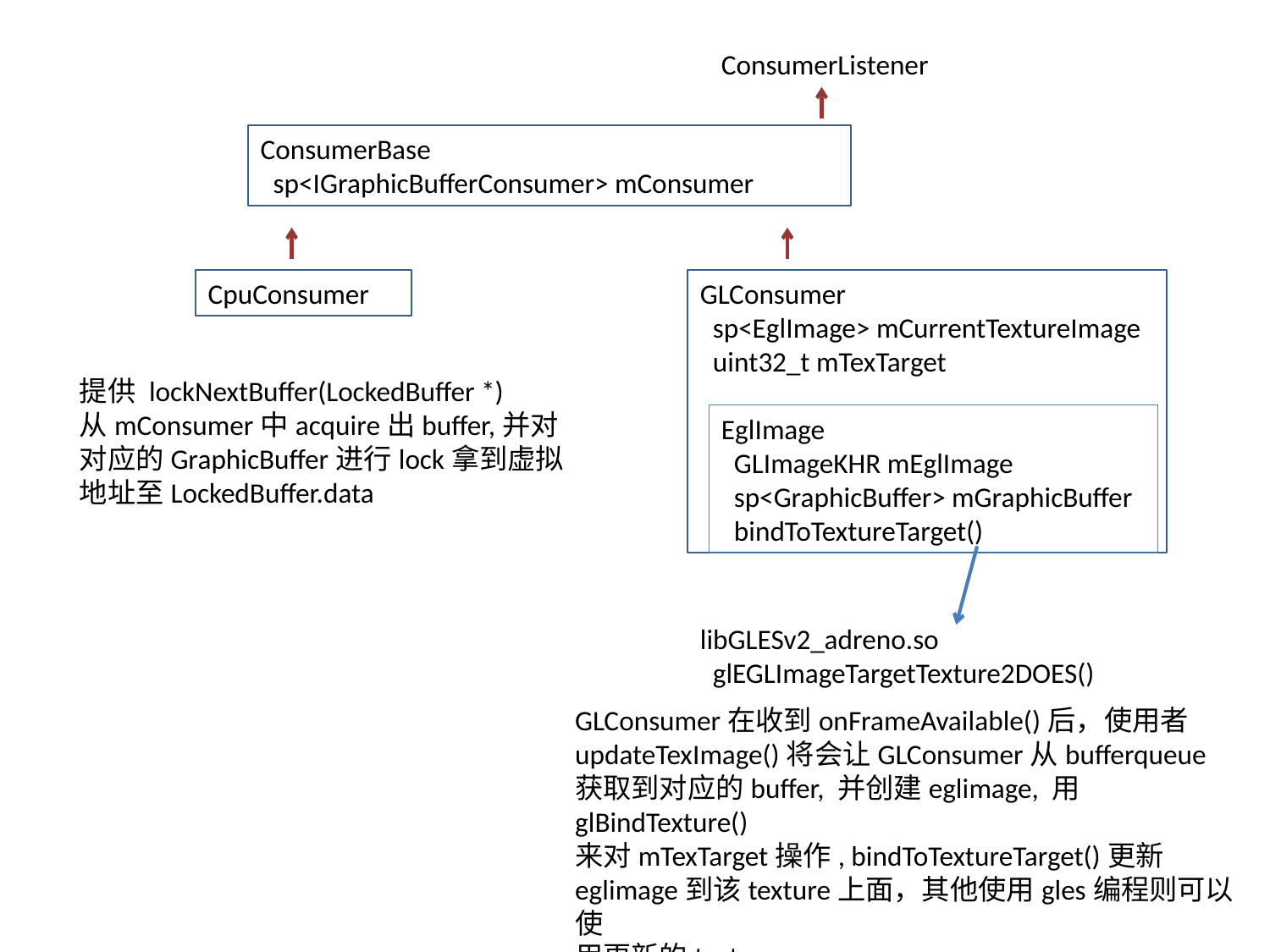

ConsumerListener
ConsumerBase
  sp<IGraphicBufferConsumer> mConsumer
CpuConsumer
GLConsumer
  sp<EglImage> mCurrentTextureImage
  uint32_t mTexTarget

提供 lockNextBuffer(LockedBuffer *)
从mConsumer中acquire出buffer,并对
对应的GraphicBuffer进行lock拿到虚拟
地址至LockedBuffer.data
EglImage
  GLImageKHR mEglImage
  sp<GraphicBuffer> mGraphicBuffer
  bindToTextureTarget()
libGLESv2_adreno.so
  glEGLImageTargetTexture2DOES()
GLConsumer在收到onFrameAvailable()后，使用者
updateTexImage()将会让GLConsumer从bufferqueue
获取到对应的buffer, 并创建eglimage, 用glBindTexture()
来对mTexTarget操作, bindToTextureTarget()更新
eglimage到该texture上面，其他使用gles编程则可以使
用更新的texture